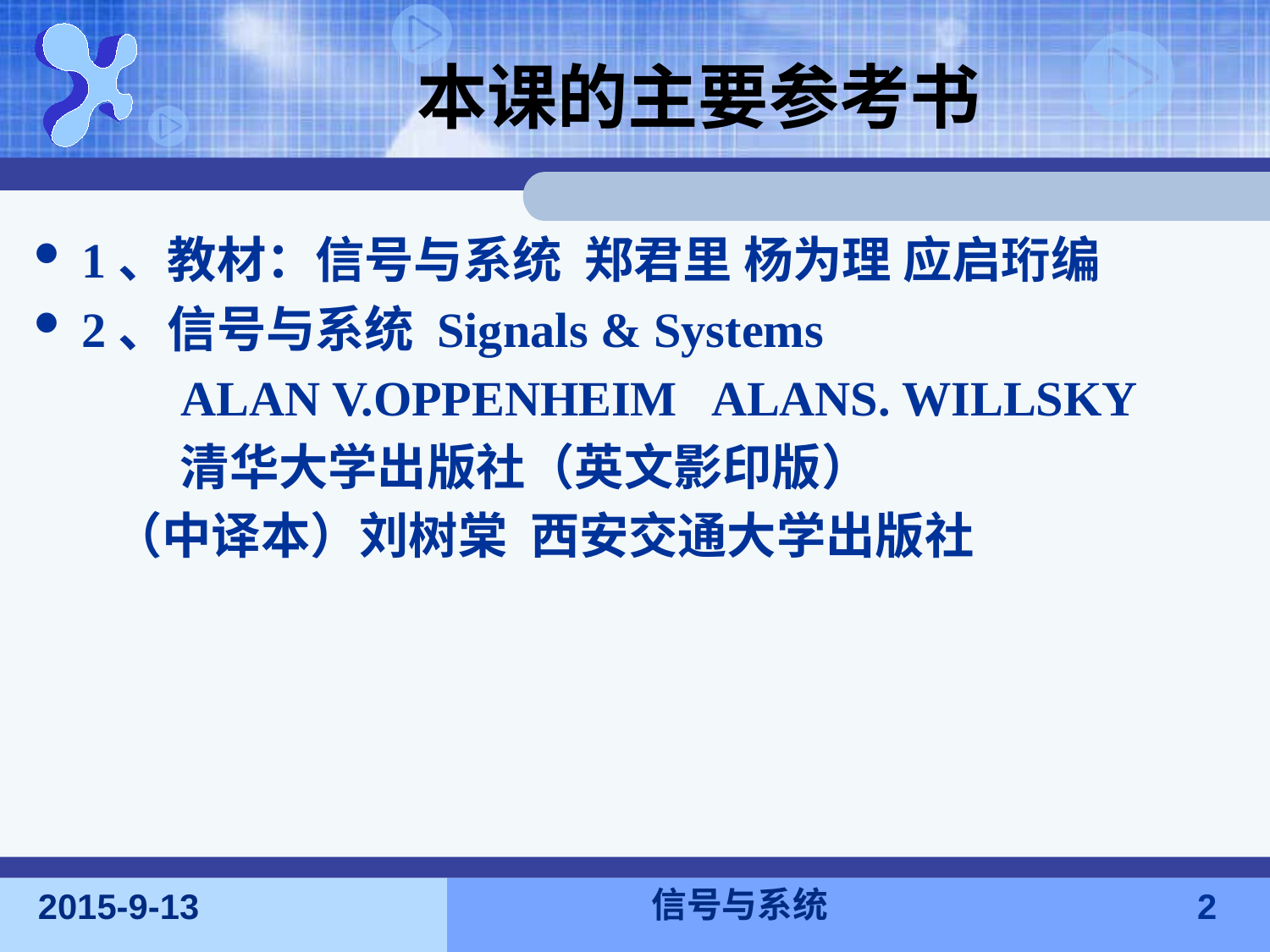

# 本课的主要参考书
1、教材：信号与系统  郑君里 杨为理 应启珩编
2、信号与系统 Signals & Systems
            ALAN V.OPPENHEIM   ALANS. WILLSKY
            清华大学出版社（英文影印版）
      （中译本）刘树棠  西安交通大学出版社
信号与系统
2015-9-13
2